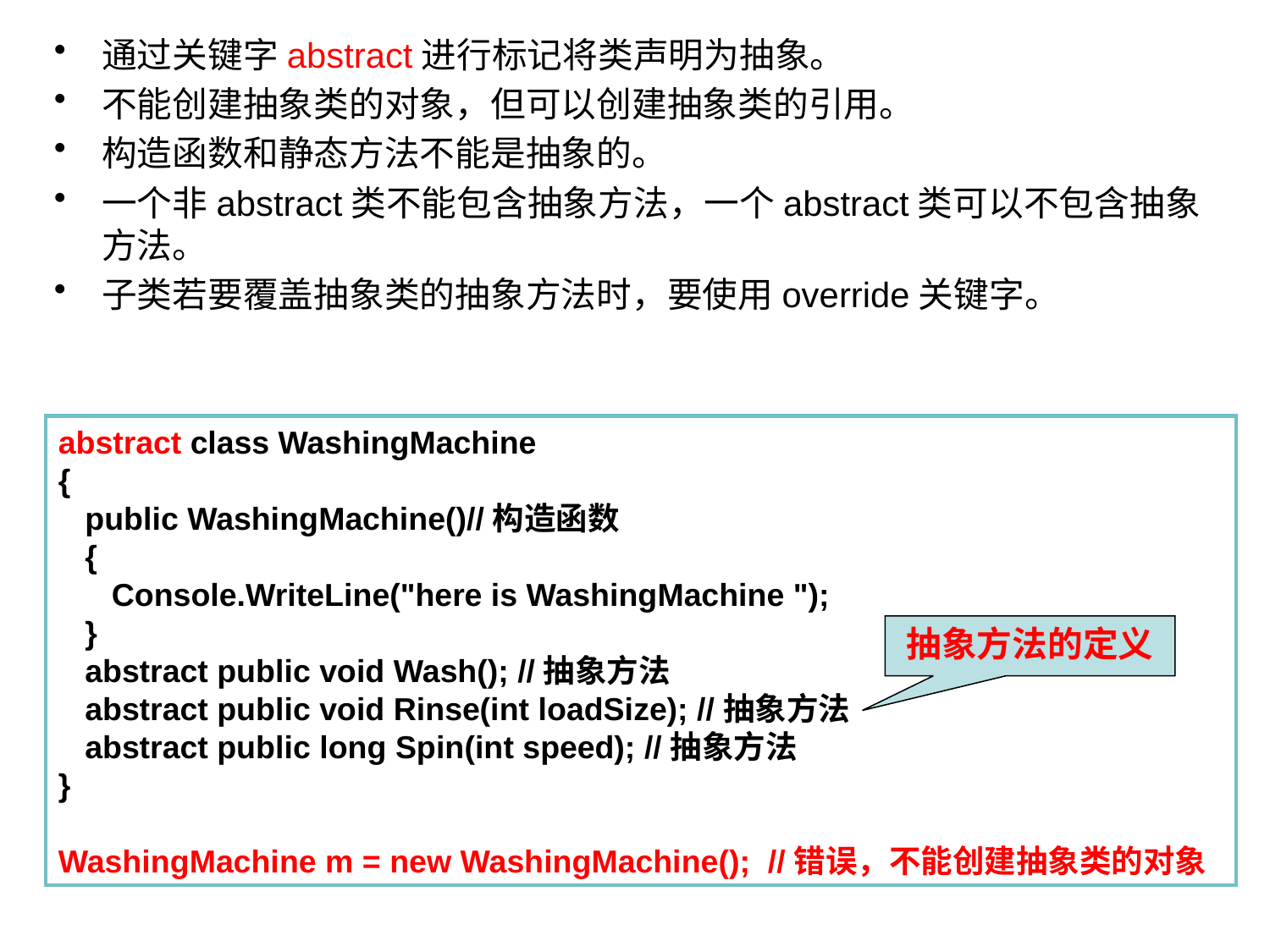

通过关键字abstract进行标记将类声明为抽象。
不能创建抽象类的对象，但可以创建抽象类的引用。
构造函数和静态方法不能是抽象的。
一个非abstract类不能包含抽象方法，一个abstract类可以不包含抽象方法。
子类若要覆盖抽象类的抽象方法时，要使用override关键字。
abstract class WashingMachine
{
   public WashingMachine()//构造函数
   {
      Console.WriteLine("here is WashingMachine ");
   }
   abstract public void Wash(); //抽象方法
   abstract public void Rinse(int loadSize); //抽象方法
   abstract public long Spin(int speed); //抽象方法
}

WashingMachine m = new WashingMachine();  //错误，不能创建抽象类的对象
抽象方法的定义